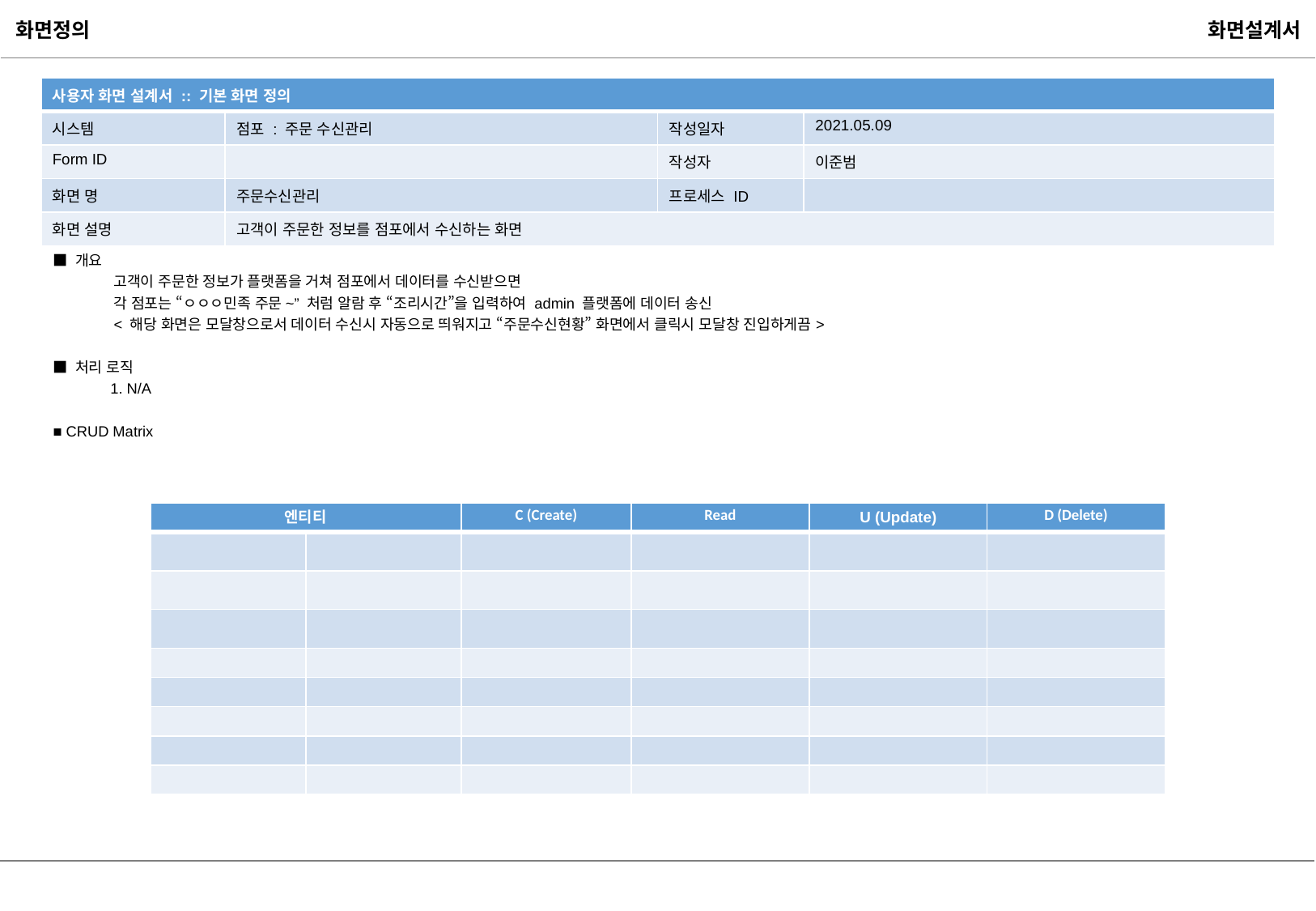

| 사용자 화면 설계서 :: 기본 화면 정의 |  |  |  |
| --- | --- | --- | --- |
| 시스템 | 점포 : 주문 수신관리 | 작성일자 | 2021.05.09 |
| Form ID |  | 작성자 | 이준범 |
| 화면 명 | 주문수신관리 | 프로세스 ID |  |
| 화면 설명 | 고객이 주문한 정보를 점포에서 수신하는 화면 |  |  |
■ 개요
고객이 주문한 정보가 플랫폼을 거쳐 점포에서 데이터를 수신받으면
각 점포는 “ㅇㅇㅇ민족 주문~” 처럼 알람 후 “조리시간”을 입력하여 admin 플랫폼에 데이터 송신
< 해당 화면은 모달창으로서 데이터 수신시 자동으로 띄워지고 “주문수신현황” 화면에서 클릭시 모달창 진입하게끔>

■ 처리 로직
1. N/A

■ CRUD Matrix
| 엔티티 |  | C (Create) | Read | U (Update) | D (Delete) |
| --- | --- | --- | --- | --- | --- |
|  |  |  |  |  |  |
|  |  |  |  |  |  |
|  |  |  |  |  |  |
|  |  |  |  |  |  |
|  |  |  |  |  |  |
|  |  |  |  |  |  |
|  |  |  |  |  |  |
|  |  |  |  |  |  |